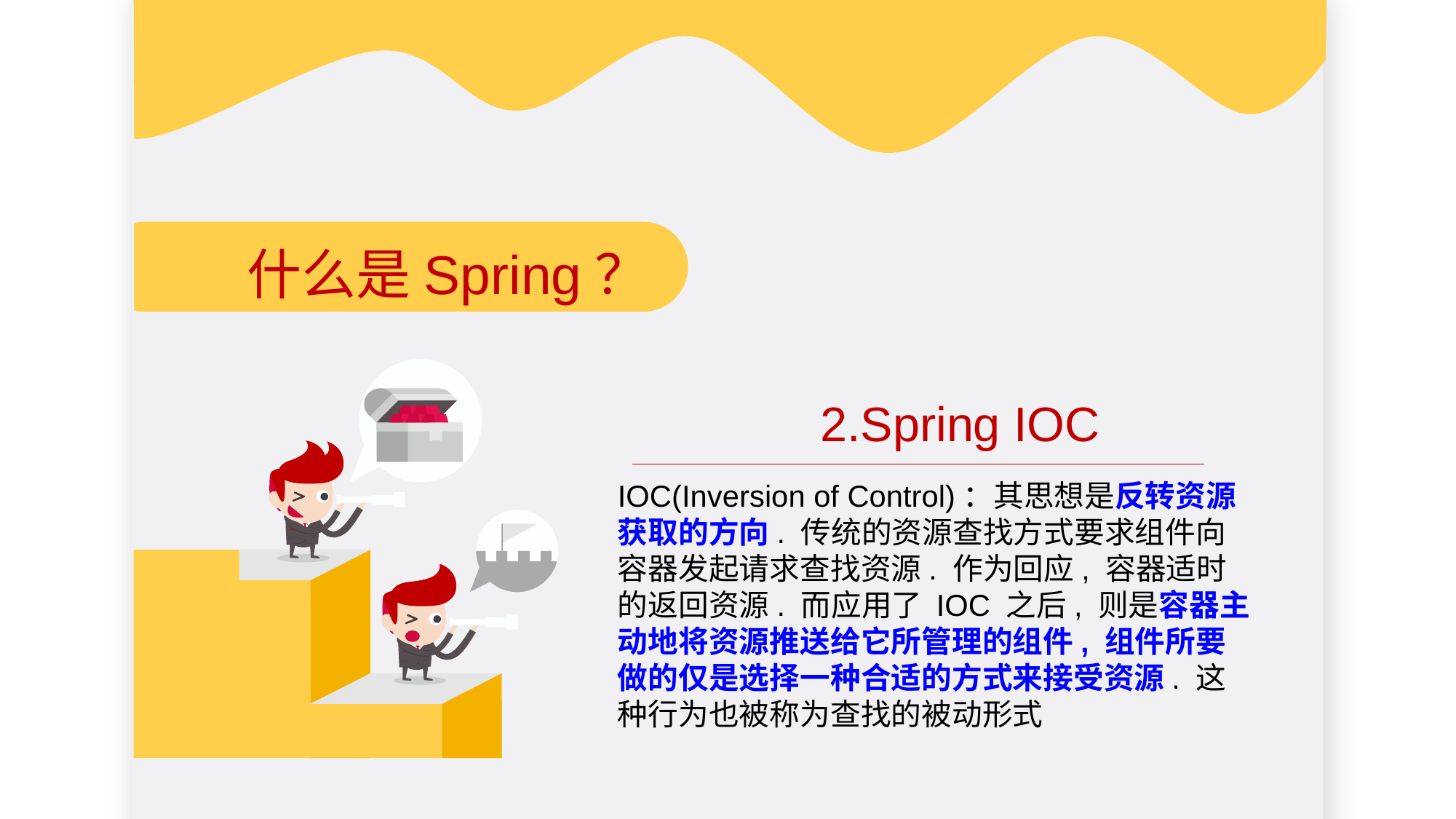

什么是Spring？

2.Spring IOC
IOC(Inversion of Control)：其思想是反转资源获取的方向. 传统的资源查找方式要求组件向容器发起请求查找资源. 作为回应, 容器适时的返回资源. 而应用了 IOC 之后, 则是容器主动地将资源推送给它所管理的组件, 组件所要做的仅是选择一种合适的方式来接受资源. 这种行为也被称为查找的被动形式